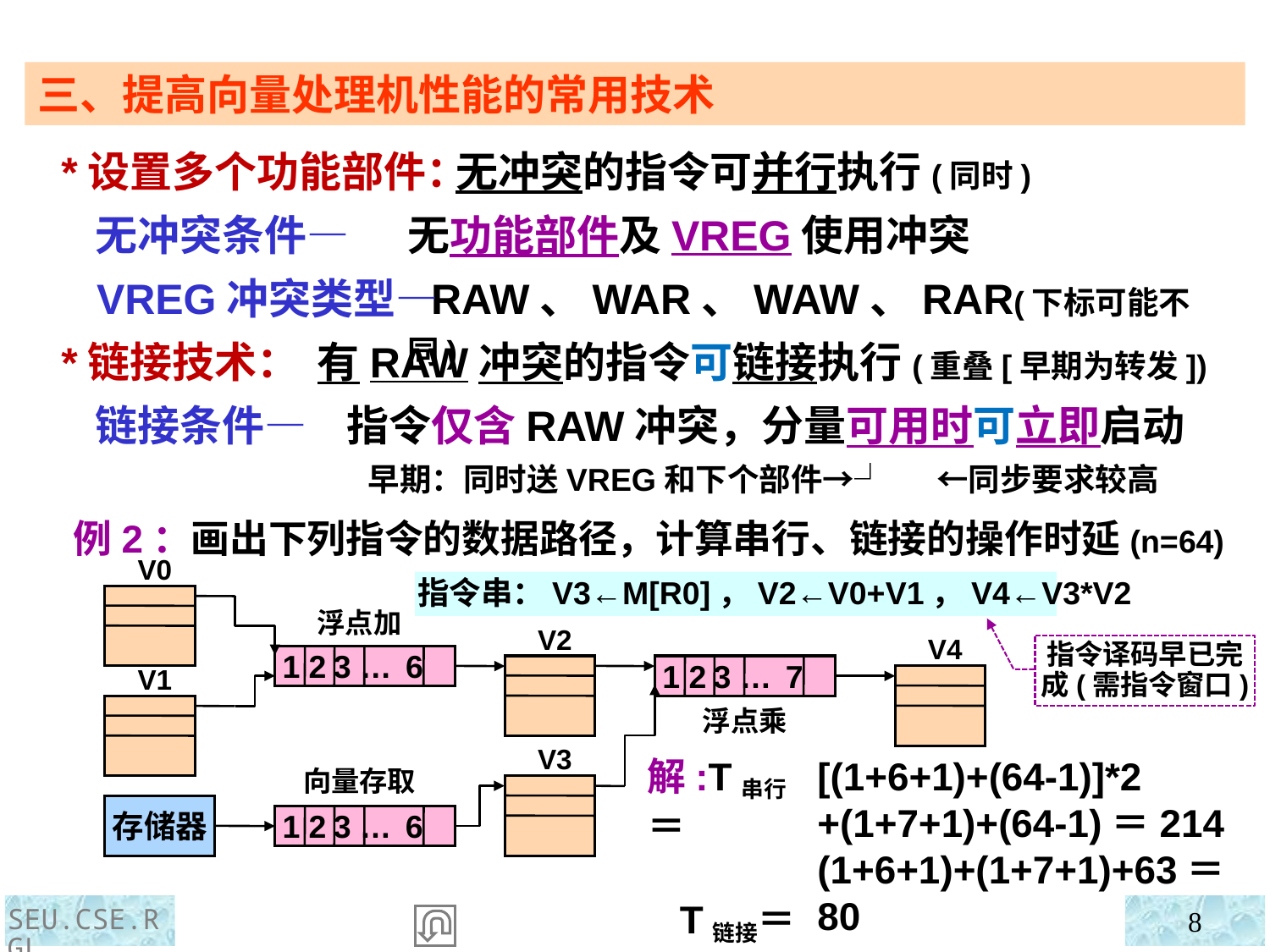

三、提高向量处理机性能的常用技术
  *设置多个功能部件：
     无冲突条件—
     VREG冲突类型—
  *链接技术：
     链接条件—
    无冲突的指令可并行执行(同时)
无功能部件及VREG使用冲突
  RAW、WAR、WAW、RAR(下标可能不同)
有RAW冲突的指令可链接执行(重叠[早期为转发])
  指令仅含RAW冲突，分量可用时可立即启动
      早期：同时送VREG和下个部件→┘       ←同步要求较高
   例2：画出下列指令的数据路径，计算串行、链接的操作时延(n=64)
V0

浮点加
V2
1 2 3 …  6

V1

V3
向量存取

存储器
1 2 3 …  6
指令串：V3←M[R0]，V2←V0+V1，V4←V3*V2
V4
1 2 3 …  7

浮点乘
指令译码早已完成(需指令窗口)
解:T串行＝

   T链接＝
[(1+6+1)+(64-1)]*2
+(1+7+1)+(64-1)＝214
(1+6+1)+(1+7+1)+63＝80
SEU.CSE.RGL
8